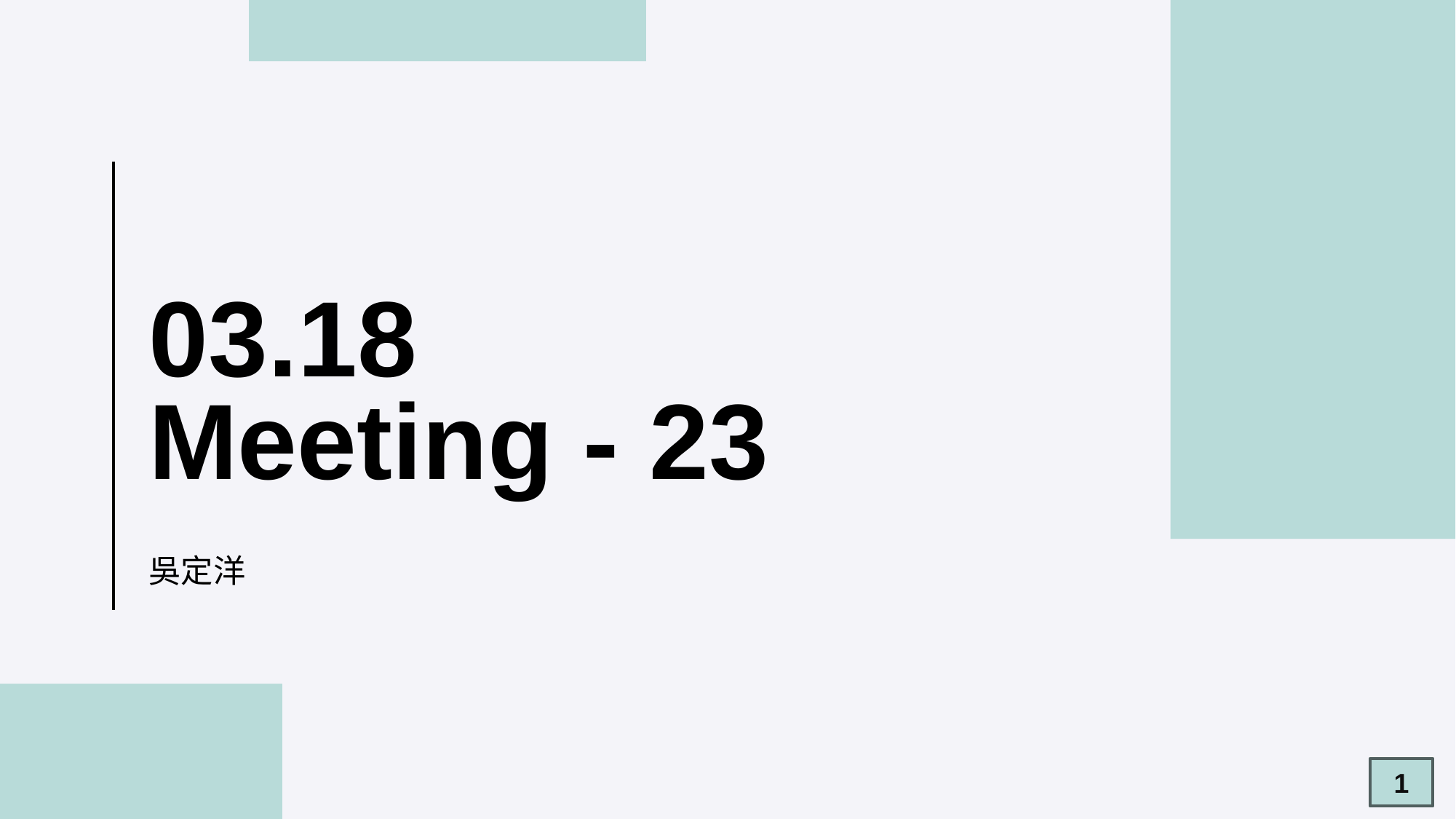

# 03.18 Meeting - 23
吳定洋

1